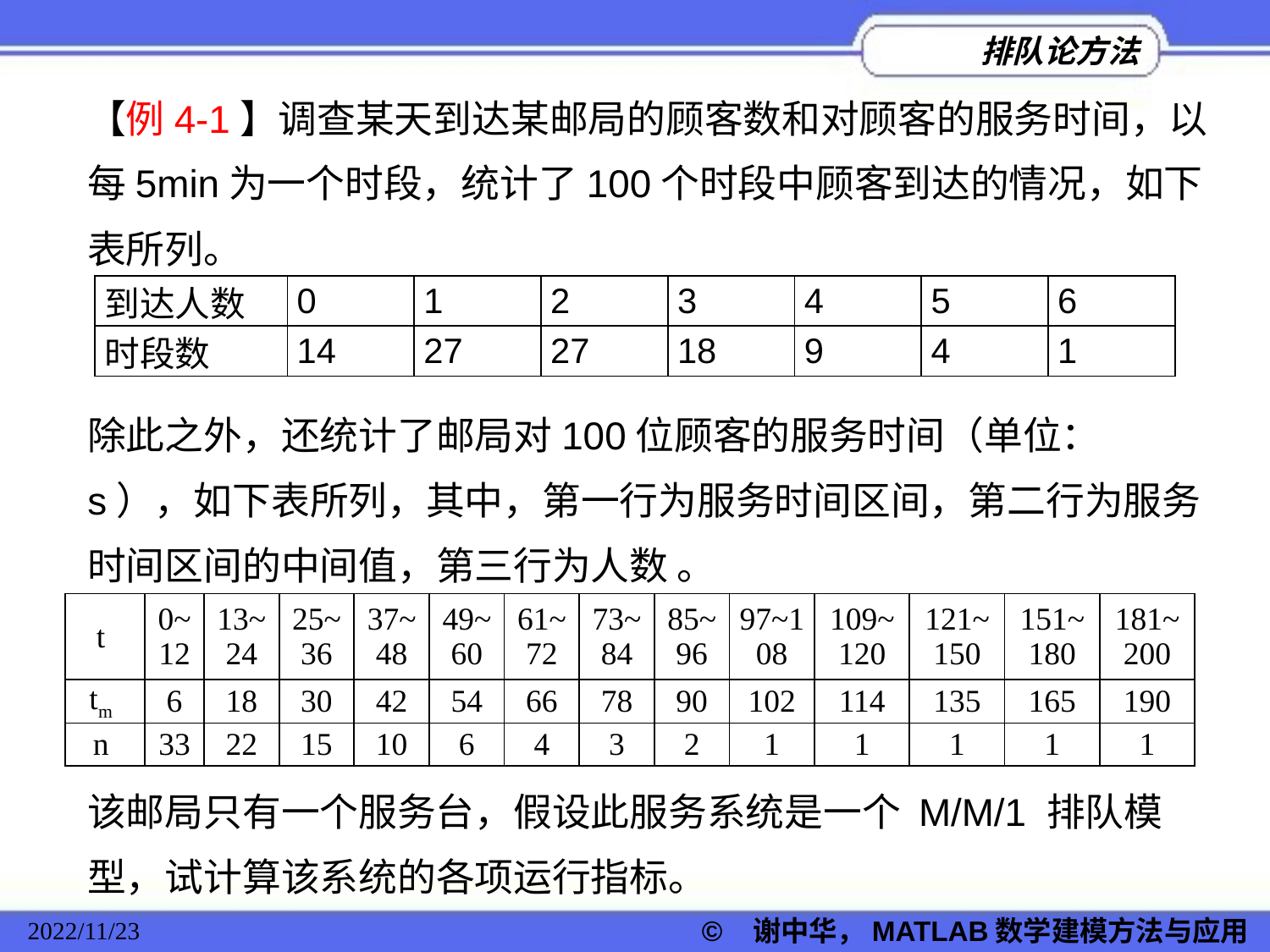

【例4-1】调查某天到达某邮局的顾客数和对顾客的服务时间，以每5min为一个时段，统计了100个时段中顾客到达的情况，如下表所列。
| 到达人数 | 0 | 1 | 2 | 3 | 4 | 5 | 6 |
| --- | --- | --- | --- | --- | --- | --- | --- |
| 时段数 | 14 | 27 | 27 | 18 | 9 | 4 | 1 |
除此之外，还统计了邮局对100位顾客的服务时间（单位：s），如下表所列，其中，第一行为服务时间区间，第二行为服务时间区间的中间值，第三行为人数 。
| t | 0~12 | 13~24 | 25~36 | 37~48 | 49~60 | 61~72 | 73~84 | 85~96 | 97~108 | 109~120 | 121~150 | 151~180 | 181~200 |
| --- | --- | --- | --- | --- | --- | --- | --- | --- | --- | --- | --- | --- | --- |
| tm | 6 | 18 | 30 | 42 | 54 | 66 | 78 | 90 | 102 | 114 | 135 | 165 | 190 |
| n | 33 | 22 | 15 | 10 | 6 | 4 | 3 | 2 | 1 | 1 | 1 | 1 | 1 |
该邮局只有一个服务台，假设此服务系统是一个 M/M/1 排队模型，试计算该系统的各项运行指标。
2022/11/23
©   谢中华，MATLAB数学建模方法与应用